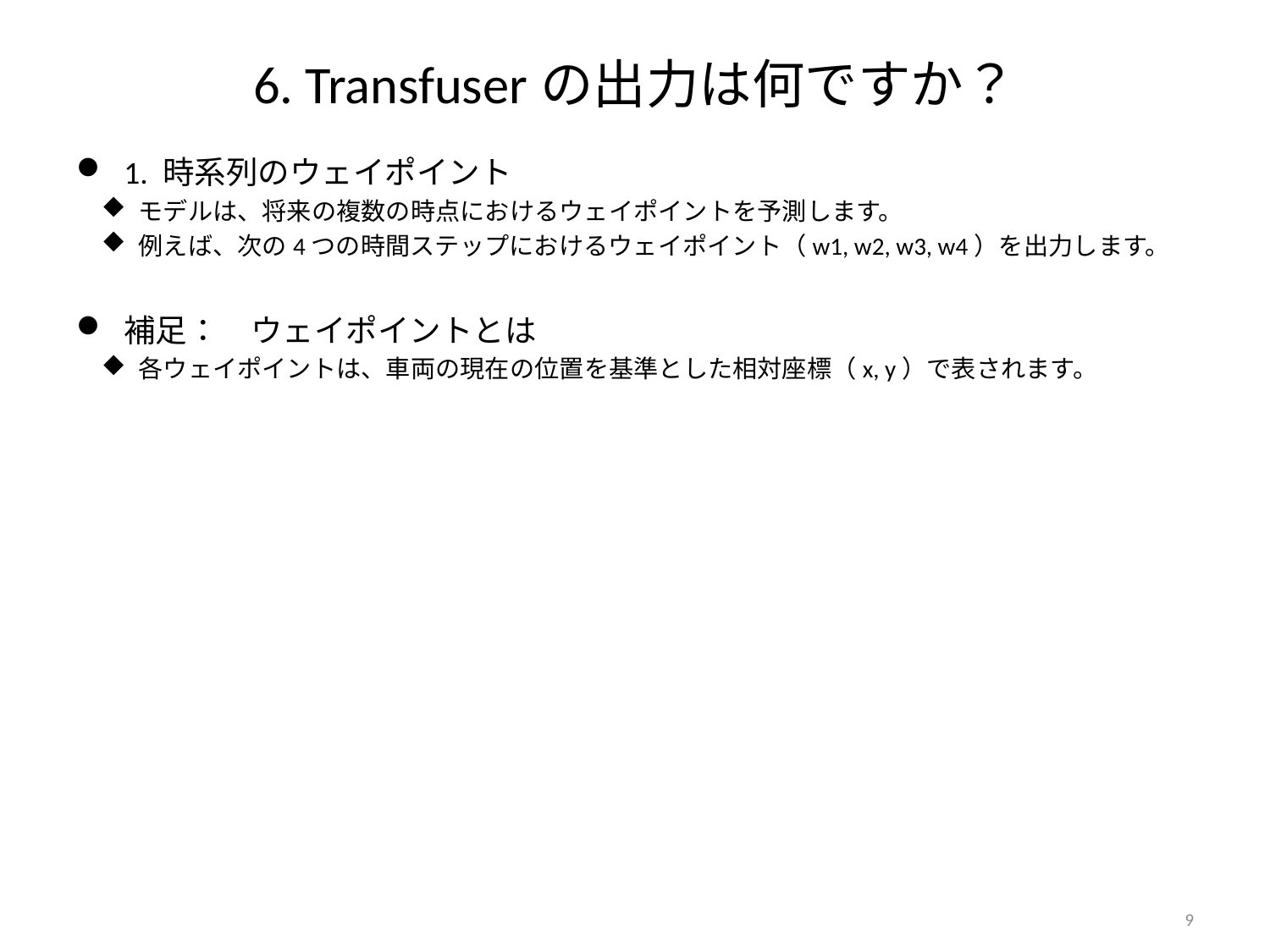

# 6. Transfuserの出力は何ですか？
1. 時系列のウェイポイント
モデルは、将来の複数の時点におけるウェイポイントを予測します。
例えば、次の4つの時間ステップにおけるウェイポイント（w1, w2, w3, w4）を出力します。

補足：　ウェイポイントとは
各ウェイポイントは、車両の現在の位置を基準とした相対座標（x, y）で表されます。
9